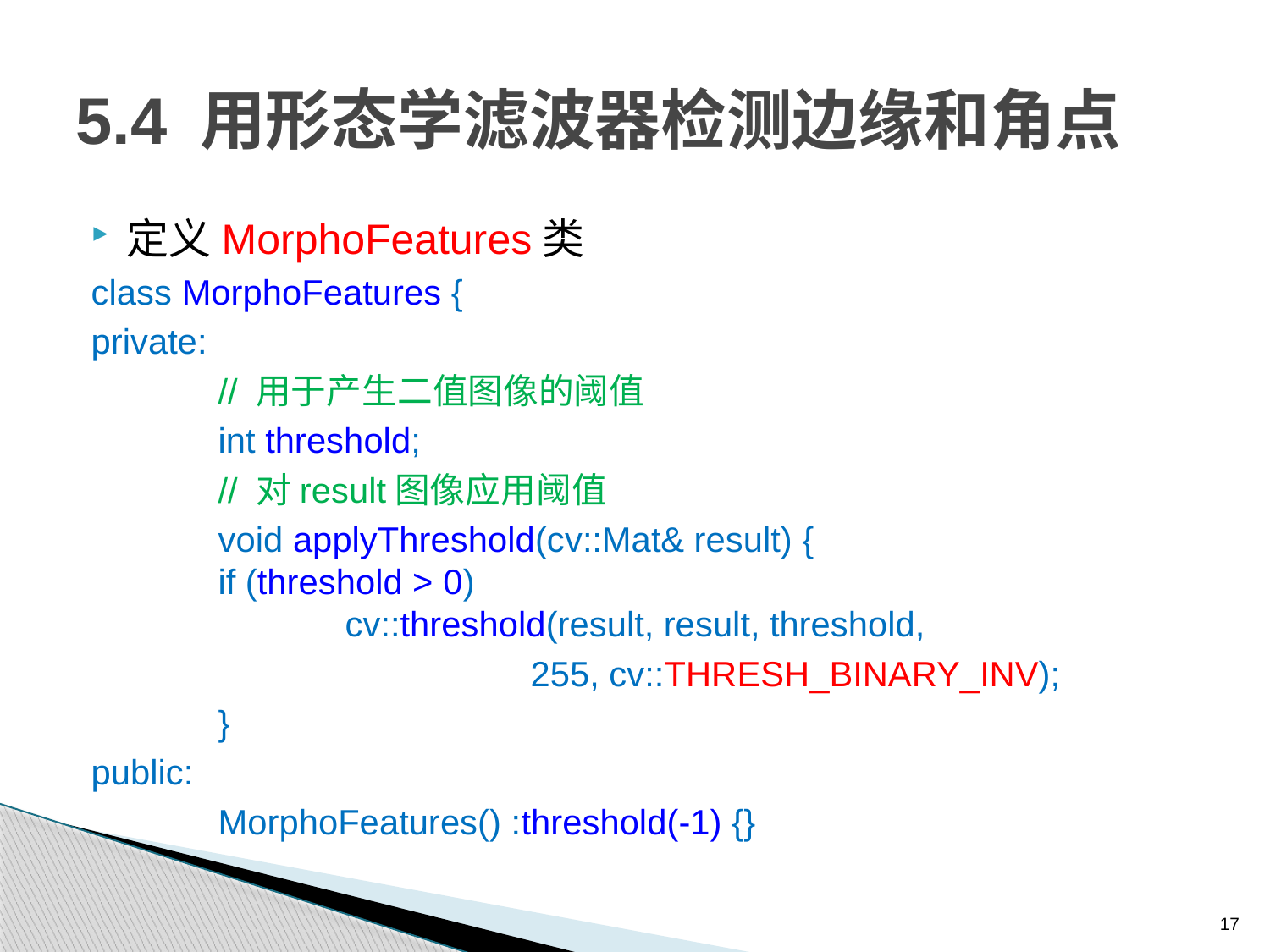

# 5.4 用形态学滤波器检测边缘和角点
定义MorphoFeatures类
class MorphoFeatures {
private:
	// 用于产生二值图像的阈值
	int threshold;
	// 对result图像应用阈值
	void applyThreshold(cv::Mat& result) {				if (threshold > 0)					        		cv::threshold(result, result, threshold,
 			      255, cv::THRESH_BINARY_INV);
	}
public:
	MorphoFeatures() :threshold(-1) {}
17